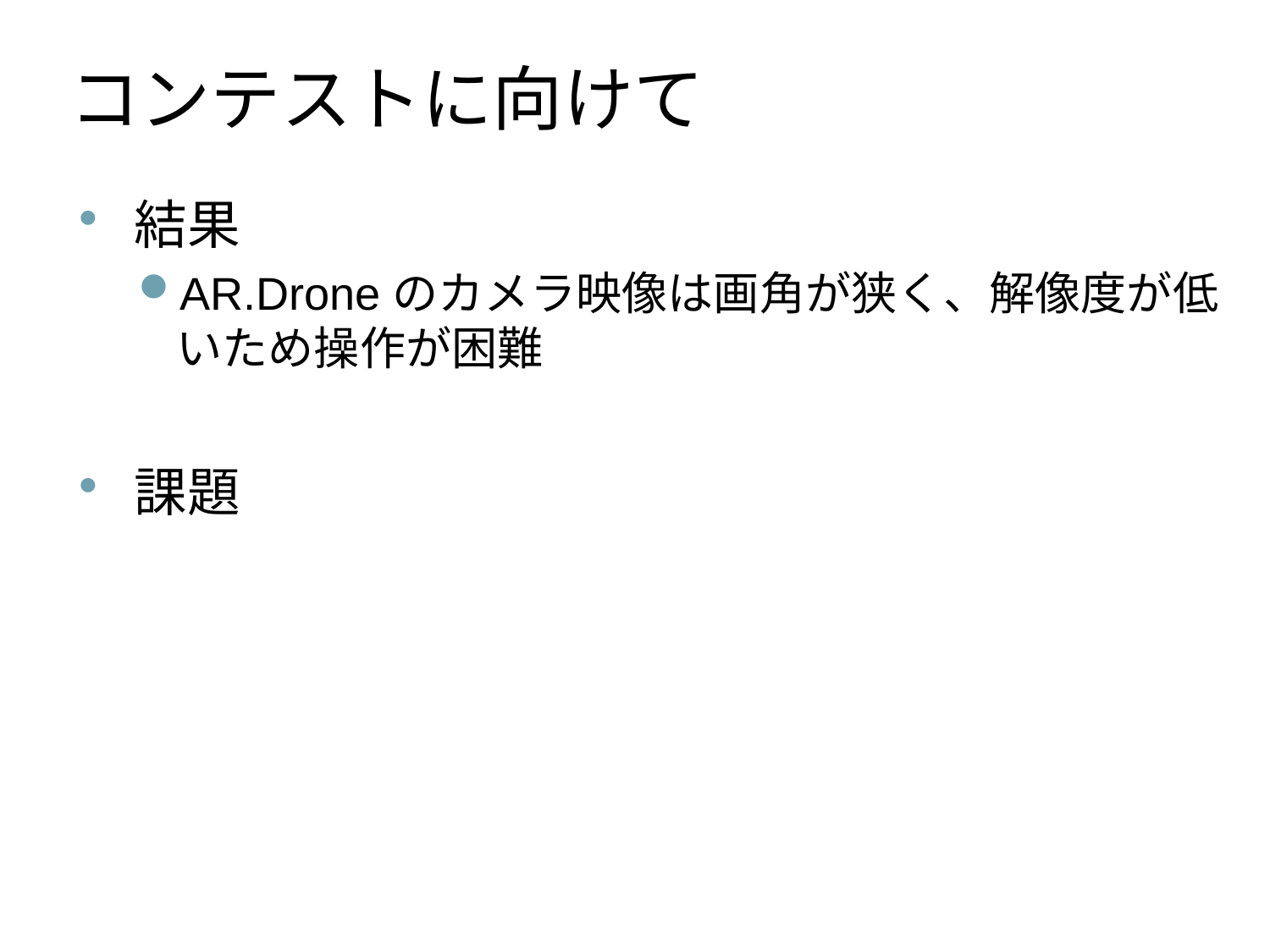

# コンテストに向けて
結果
AR.Droneのカメラ映像は画角が狭く、解像度が低いため操作が困難

課題